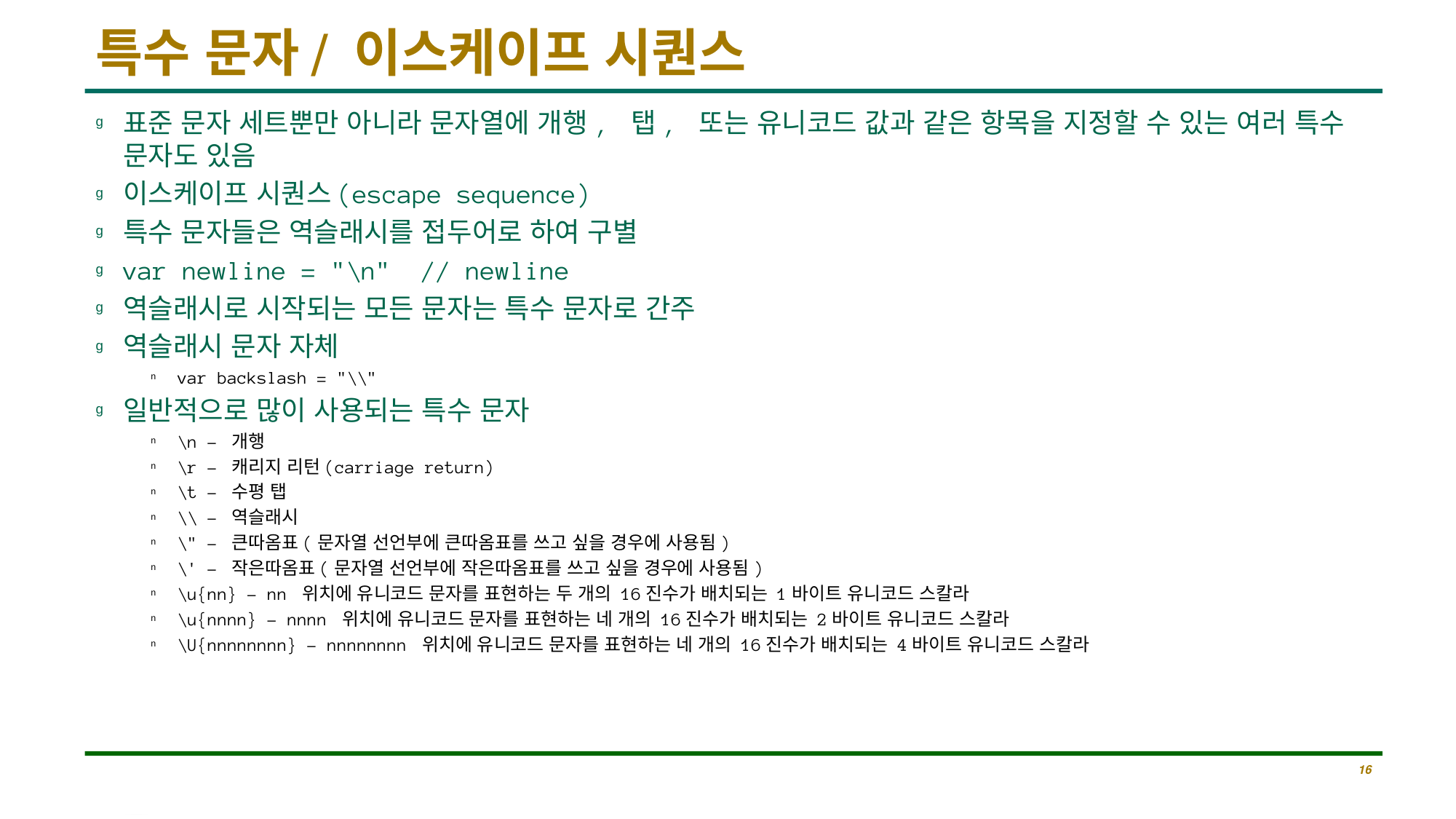

# 특수 문자/이스케이프 시퀀스
표준 문자 세트뿐만 아니라 문자열에 개행, 탭, 또는 유니코드 값과 같은 항목을 지정할 수 있는 여러 특수 문자도 있음
이스케이프 시퀀스(escape sequence)
특수 문자들은 역슬래시를 접두어로 하여 구별
var newline = "\n"  // newline
역슬래시로 시작되는 모든 문자는 특수 문자로 간주
역슬래시 문자 자체
var backslash = "\\"
일반적으로 많이 사용되는 특수 문자
\n ― 개행
\r ― 캐리지 리턴(carriage return)
\t ― 수평 탭
\\ ― 역슬래시
\" ― 큰따옴표(문자열 선언부에 큰따옴표를 쓰고 싶을 경우에 사용됨)
\' ― 작은따옴표(문자열 선언부에 작은따옴표를 쓰고 싶을 경우에 사용됨)
\u{nn} ― nn 위치에 유니코드 문자를 표현하는 두 개의 16진수가 배치되는 1바이트 유니코드 스칼라
\u{nnnn} ― nnnn 위치에 유니코드 문자를 표현하는 네 개의 16진수가 배치되는 2바이트 유니코드 스칼라
\U{nnnnnnnn} ― nnnnnnnn 위치에 유니코드 문자를 표현하는 네 개의 16진수가 배치되는 4바이트 유니코드 스칼라